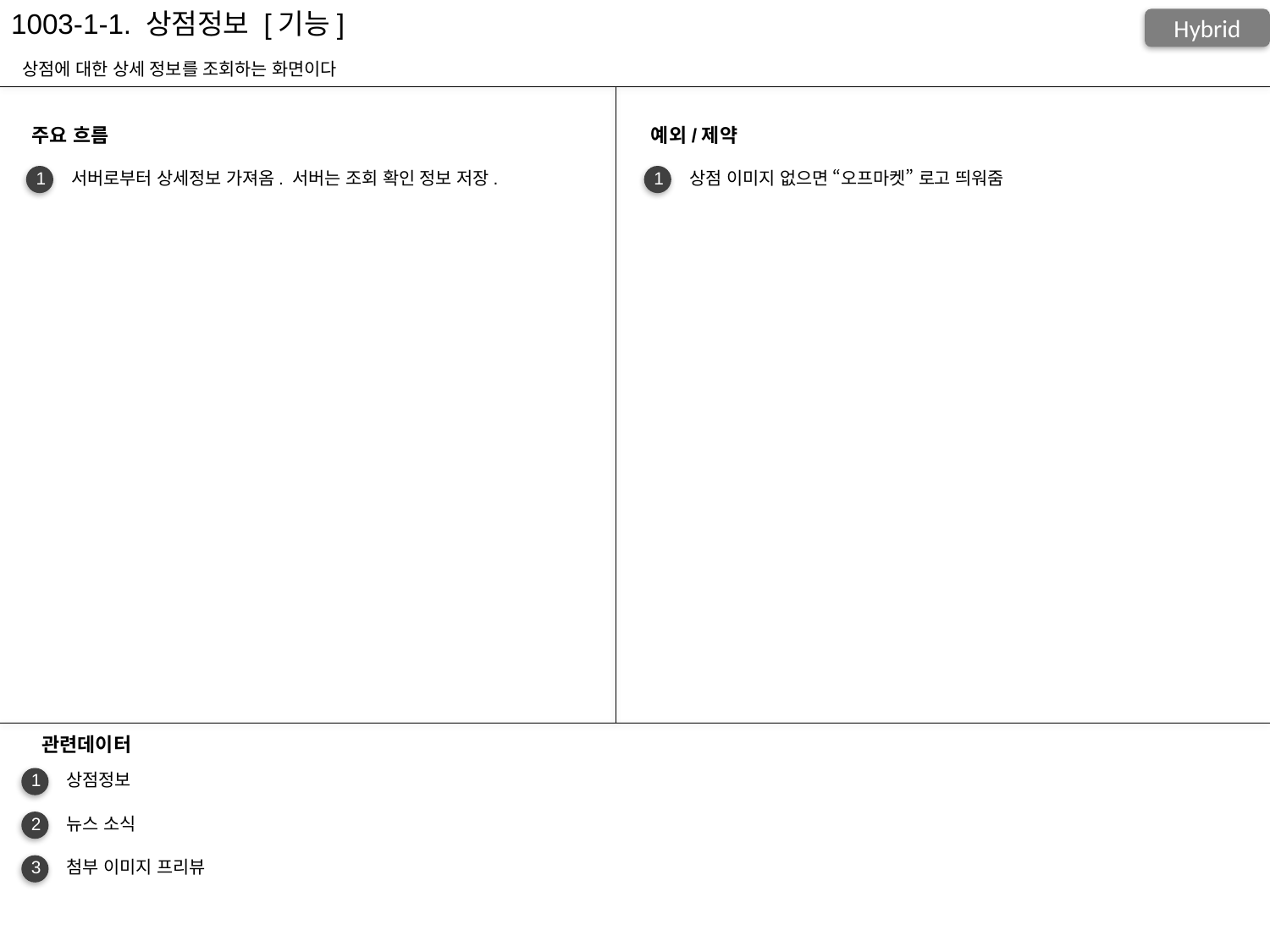

1003-1-1. 상점정보 [기능]
Hybrid
상점에 대한 상세 정보를 조회하는 화면이다
주요 흐름
예외/제약
1

서버로부터 상세정보 가져옴. 서버는 조회 확인 정보 저장.
1

상점 이미지 없으면 “오프마켓” 로고 띄워줌
관련데이터
1

상점정보
2

뉴스 소식
3

첨부 이미지 프리뷰